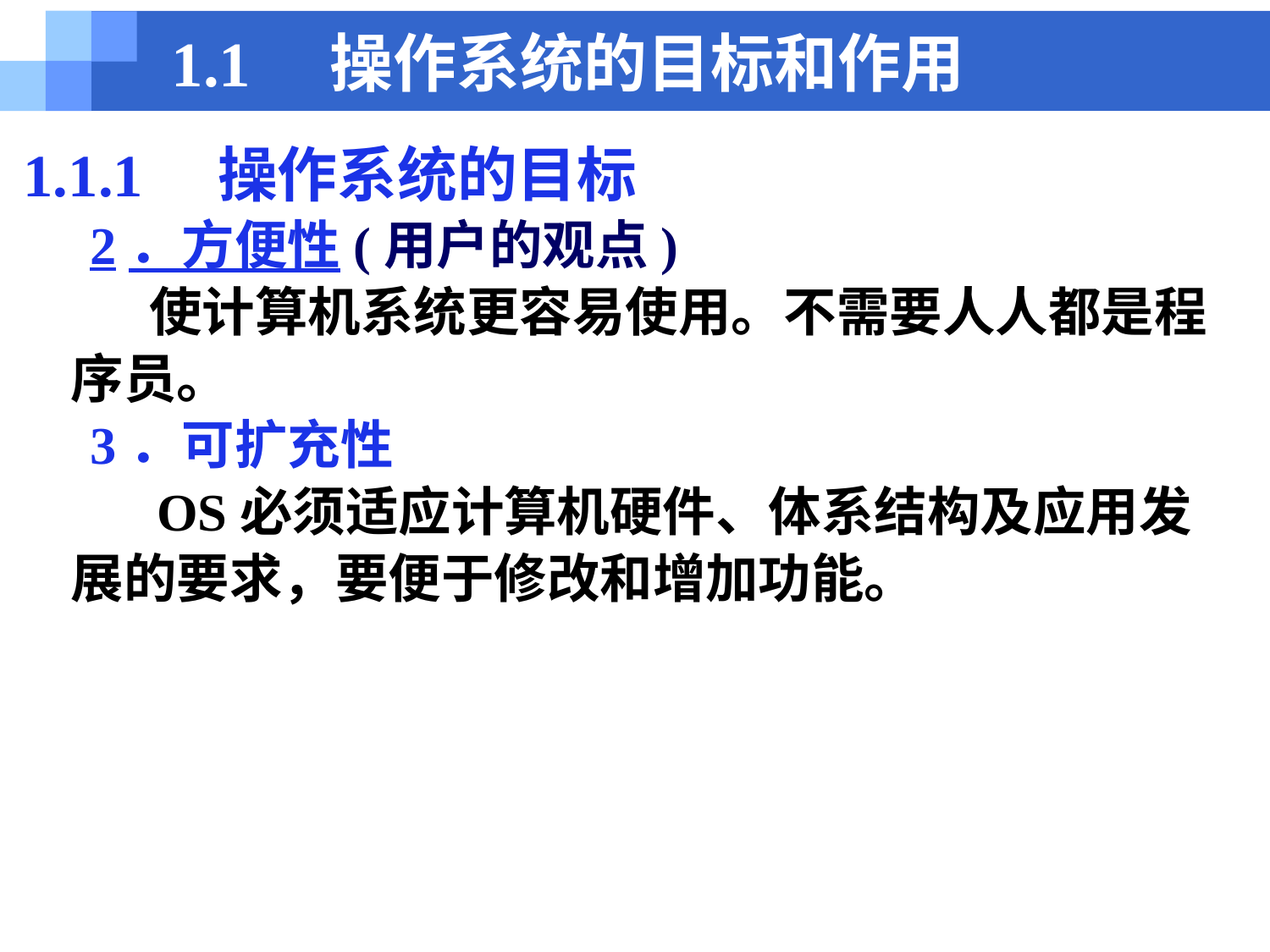

# 1.1　操作系统的目标和作用
1.1.1　操作系统的目标
     2．方便性(用户的观点)
   　  使计算机系统更容易使用。不需要人人都是程序员。
     3．可扩充性
          OS必须适应计算机硬件、体系结构及应用发展的要求，要便于修改和增加功能。